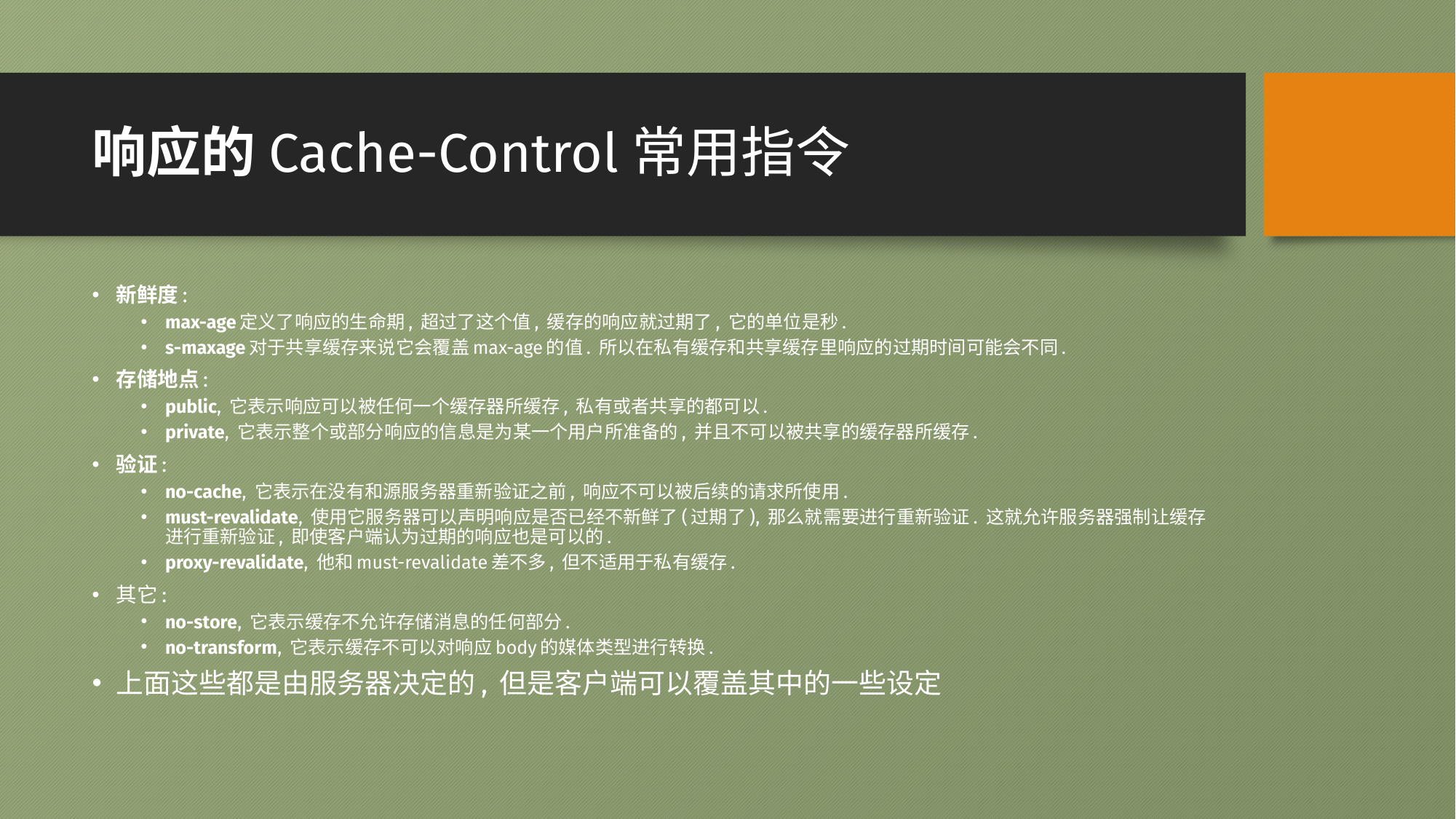

# 响应的Cache-Control常用指令
新鲜度:
max-age定义了响应的生命期, 超过了这个值, 缓存的响应就过期了, 它的单位是秒.
s-maxage对于共享缓存来说它会覆盖max-age的值. 所以在私有缓存和共享缓存里响应的过期时间可能会不同.
存储地点:
public, 它表示响应可以被任何一个缓存器所缓存, 私有或者共享的都可以.
private, 它表示整个或部分响应的信息是为某一个用户所准备的, 并且不可以被共享的缓存器所缓存.
验证:
no-cache, 它表示在没有和源服务器重新验证之前, 响应不可以被后续的请求所使用.
must-revalidate, 使用它服务器可以声明响应是否已经不新鲜了(过期了), 那么就需要进行重新验证. 这就允许服务器强制让缓存进行重新验证, 即使客户端认为过期的响应也是可以的.
proxy-revalidate, 他和must-revalidate差不多, 但不适用于私有缓存.
其它:
no-store, 它表示缓存不允许存储消息的任何部分.
no-transform, 它表示缓存不可以对响应body的媒体类型进行转换.
上面这些都是由服务器决定的, 但是客户端可以覆盖其中的一些设定